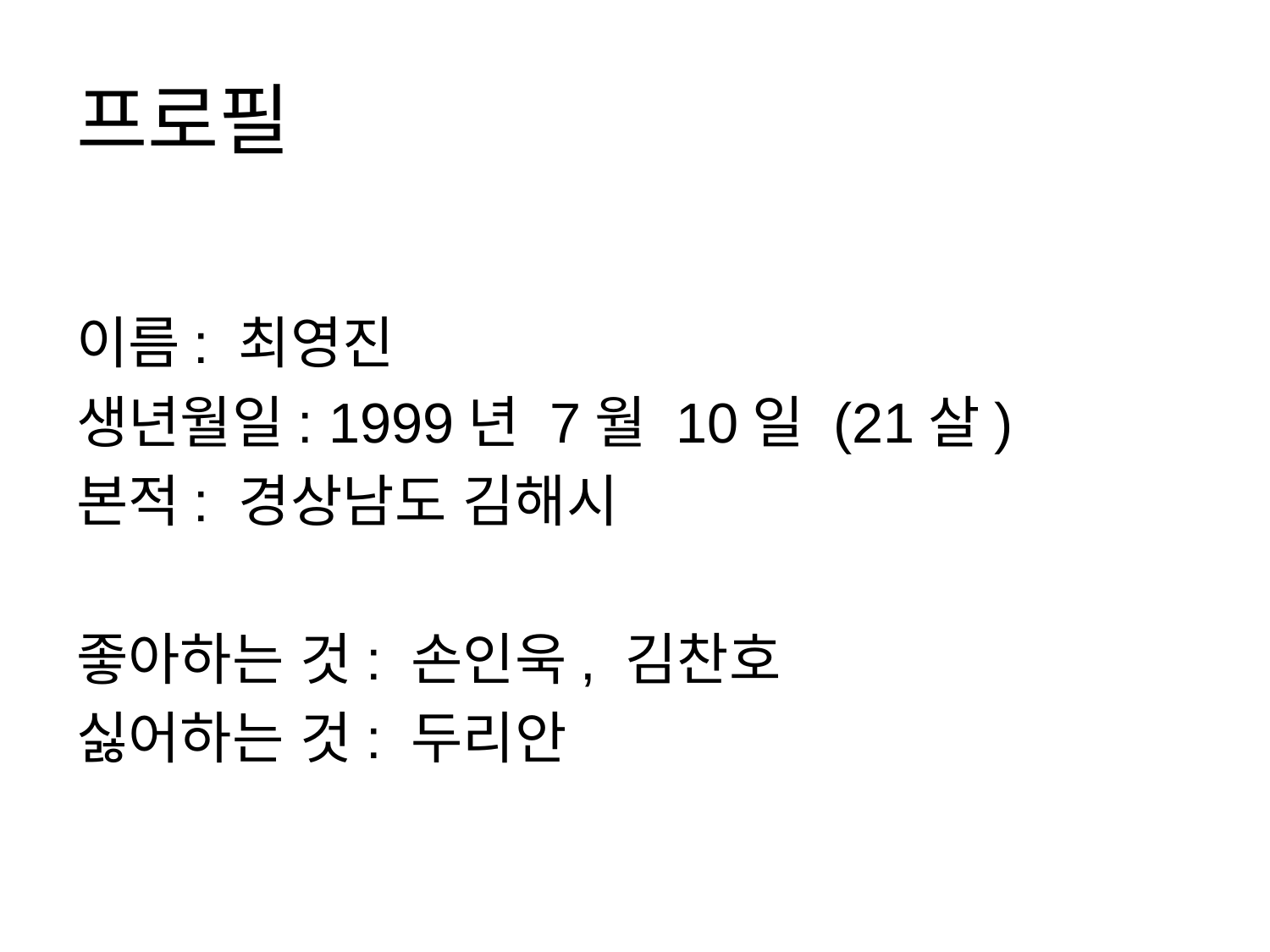

# 프로필

이름: 최영진
생년월일: 1999년 7월 10일 (21살)
본적: 경상남도 김해시

좋아하는 것: 손인욱, 김찬호
싫어하는 것: 두리안